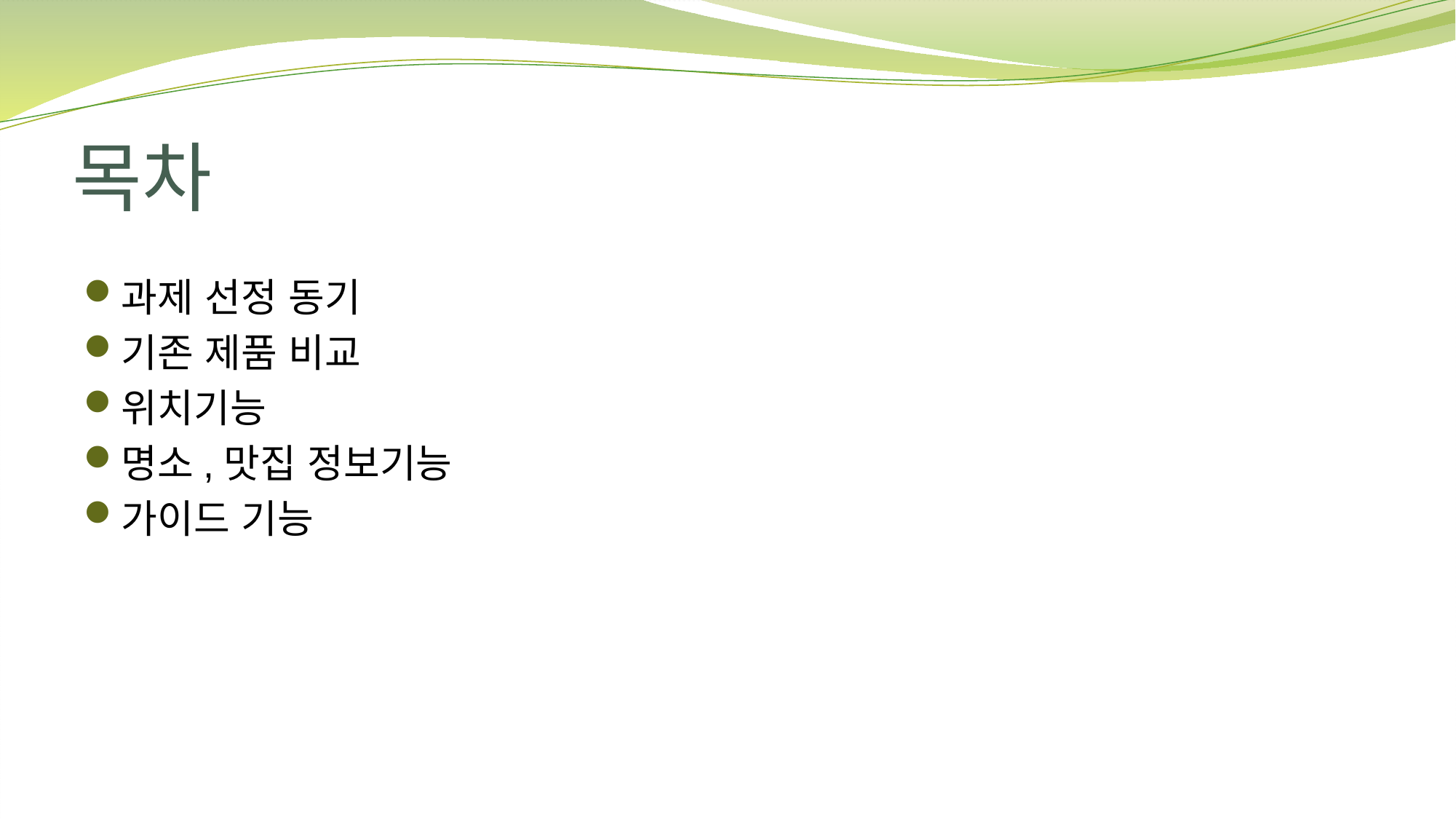

# 목차
과제 선정 동기
기존 제품 비교
위치기능
명소,맛집 정보기능
가이드 기능